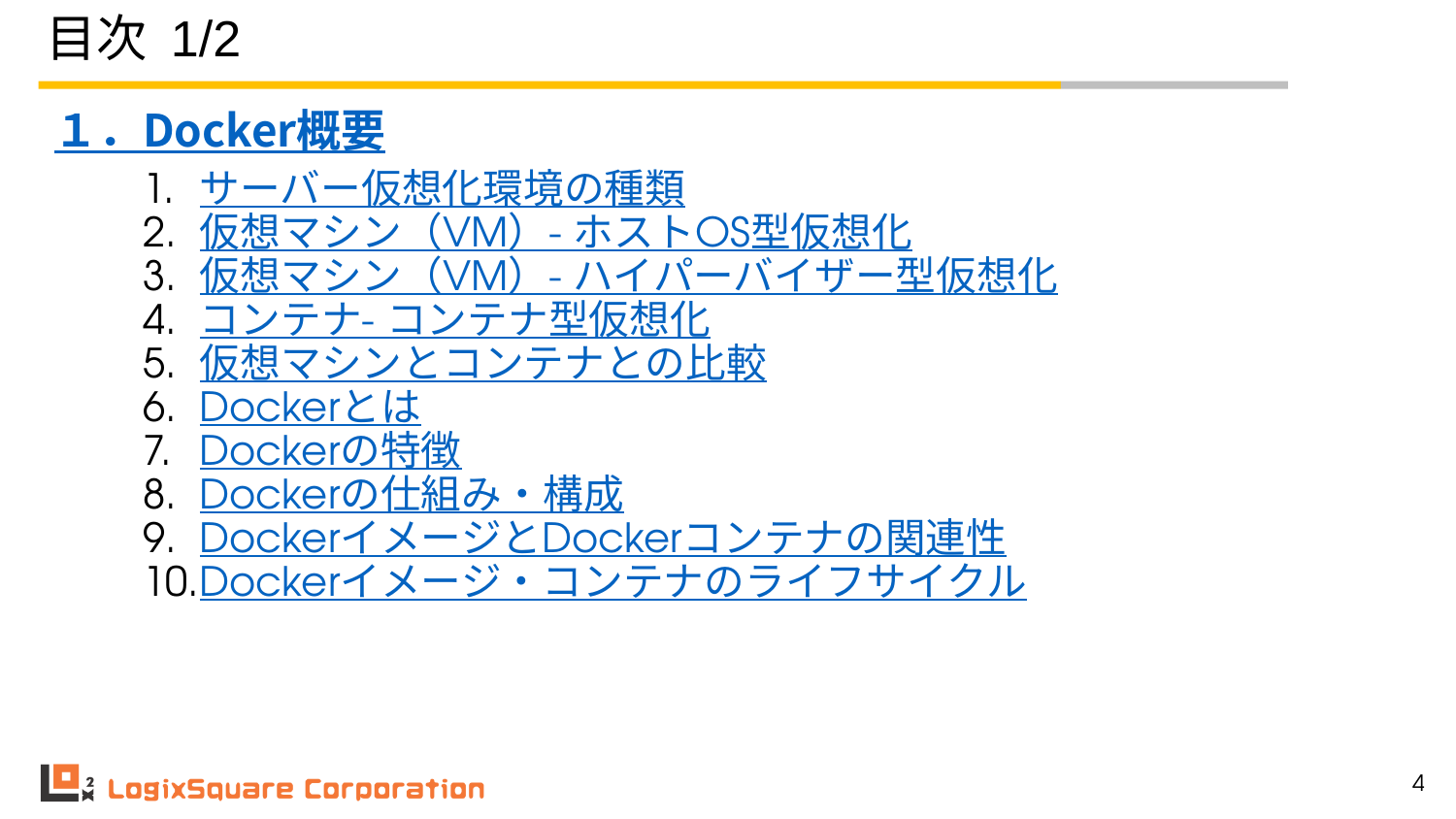

# 目次 1/2
１．Docker概要
サーバー仮想化環境の種類
仮想マシン（VM）- ホストOS型仮想化
仮想マシン（VM）- ハイパーバイザー型仮想化
コンテナ- コンテナ型仮想化
仮想マシンとコンテナとの比較
Dockerとは
Dockerの特徴
Dockerの仕組み・構成
DockerイメージとDockerコンテナの関連性
Dockerイメージ・コンテナのライフサイクル
4